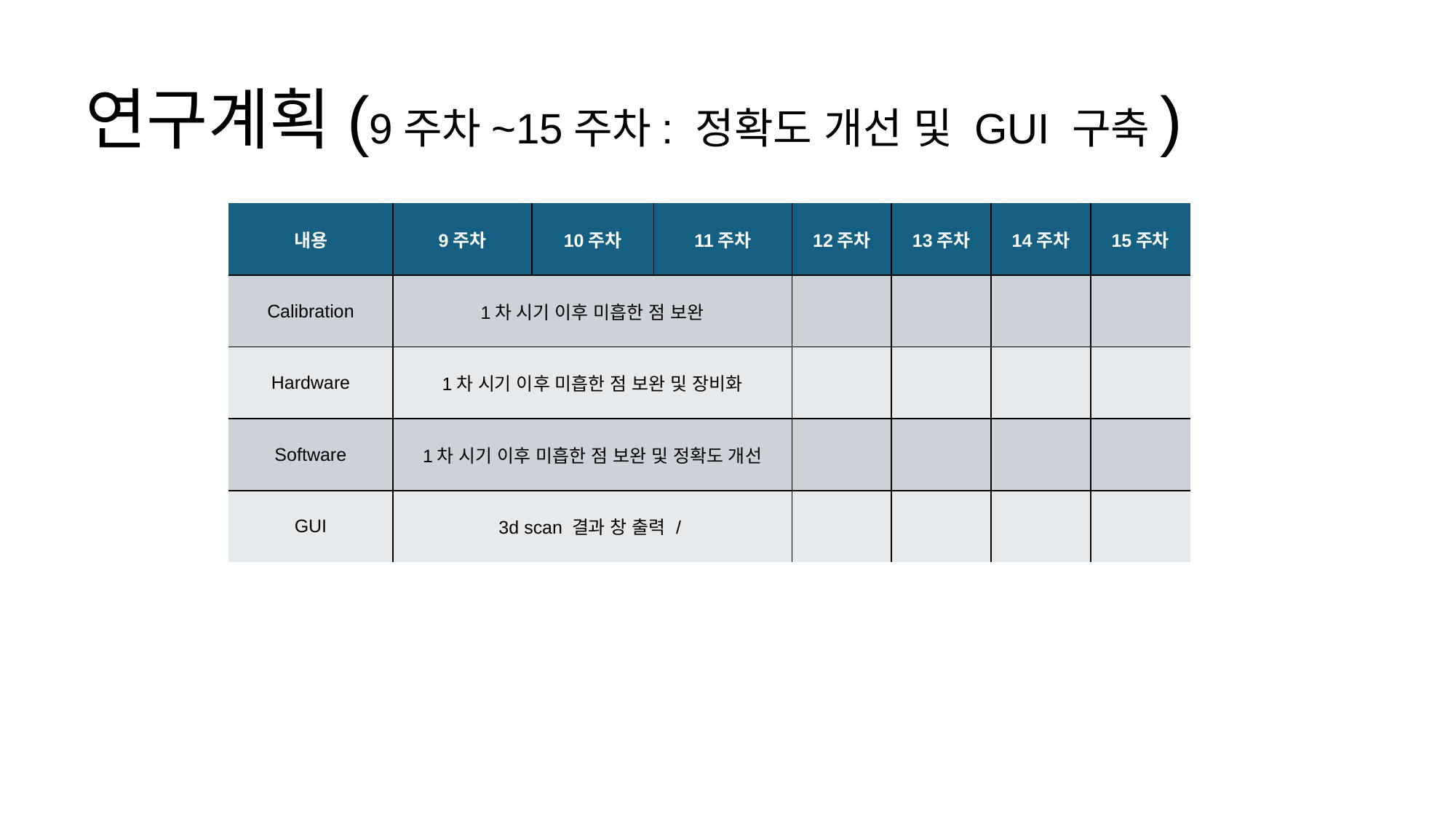

# 연구계획(9주차~15주차: 정확도 개선 및 GUI 구축)
| 내용 | 9주차 | 10주차 | 11주차 | 12주차 | 13주차 | 14주차 | 15주차 |
| --- | --- | --- | --- | --- | --- | --- | --- |
| Calibration | 1차 시기 이후 미흡한 점 보완 |  |  |  |  |  |  |
| Hardware | 1차 시기 이후 미흡한 점 보완 및 장비화 |  |  |  |  |  |  |
| Software | 1차 시기 이후 미흡한 점 보완 및 정확도 개선 |  |  |  |  |  |  |
| GUI | 3d scan 결과 창 출력 / |  |  |  |  |  |  |